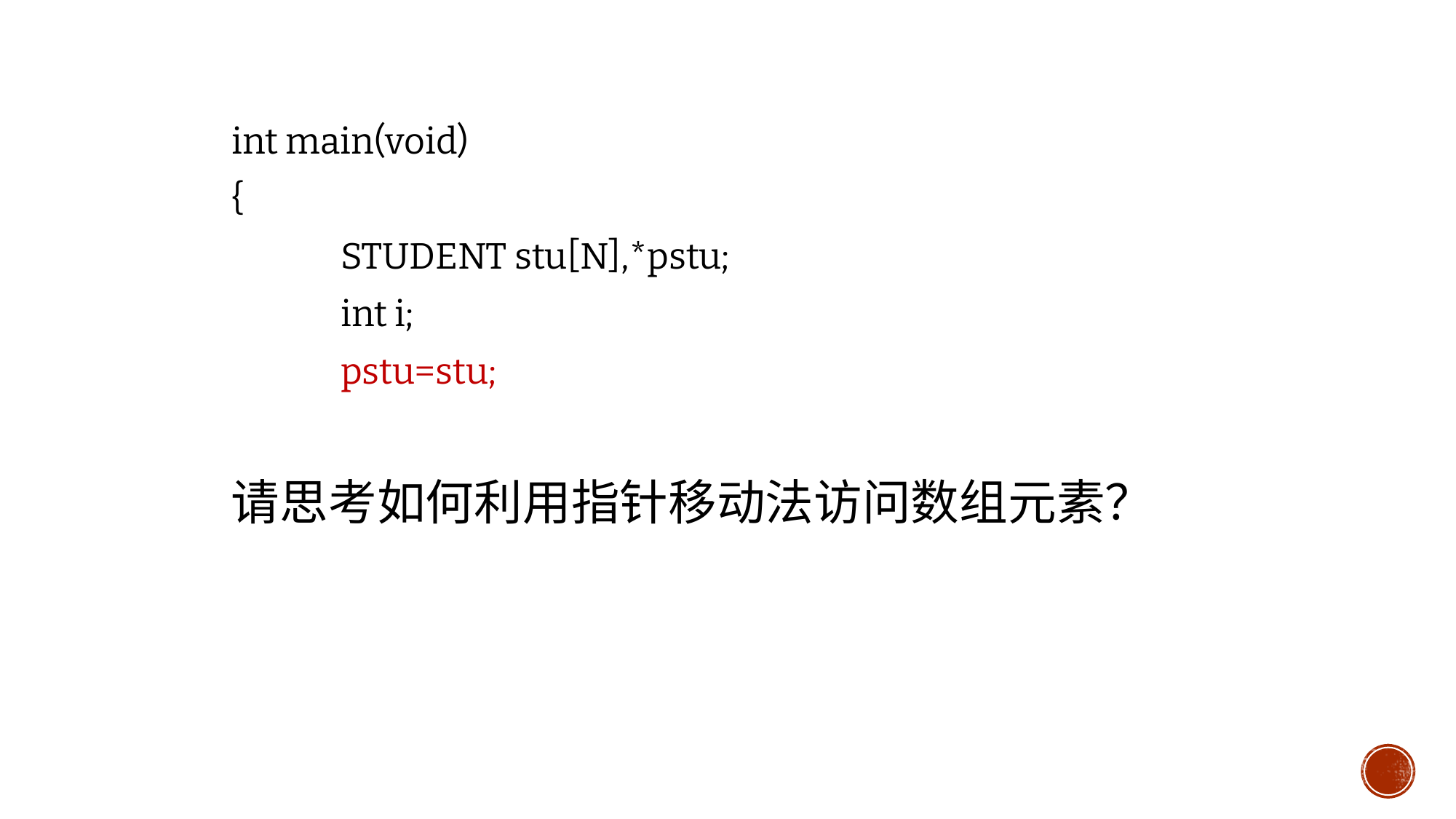

int main(void)
{
	STUDENT stu[N],*pstu;
	int i;
	pstu=stu;
请思考如何利用指针移动法访问数组元素？
13